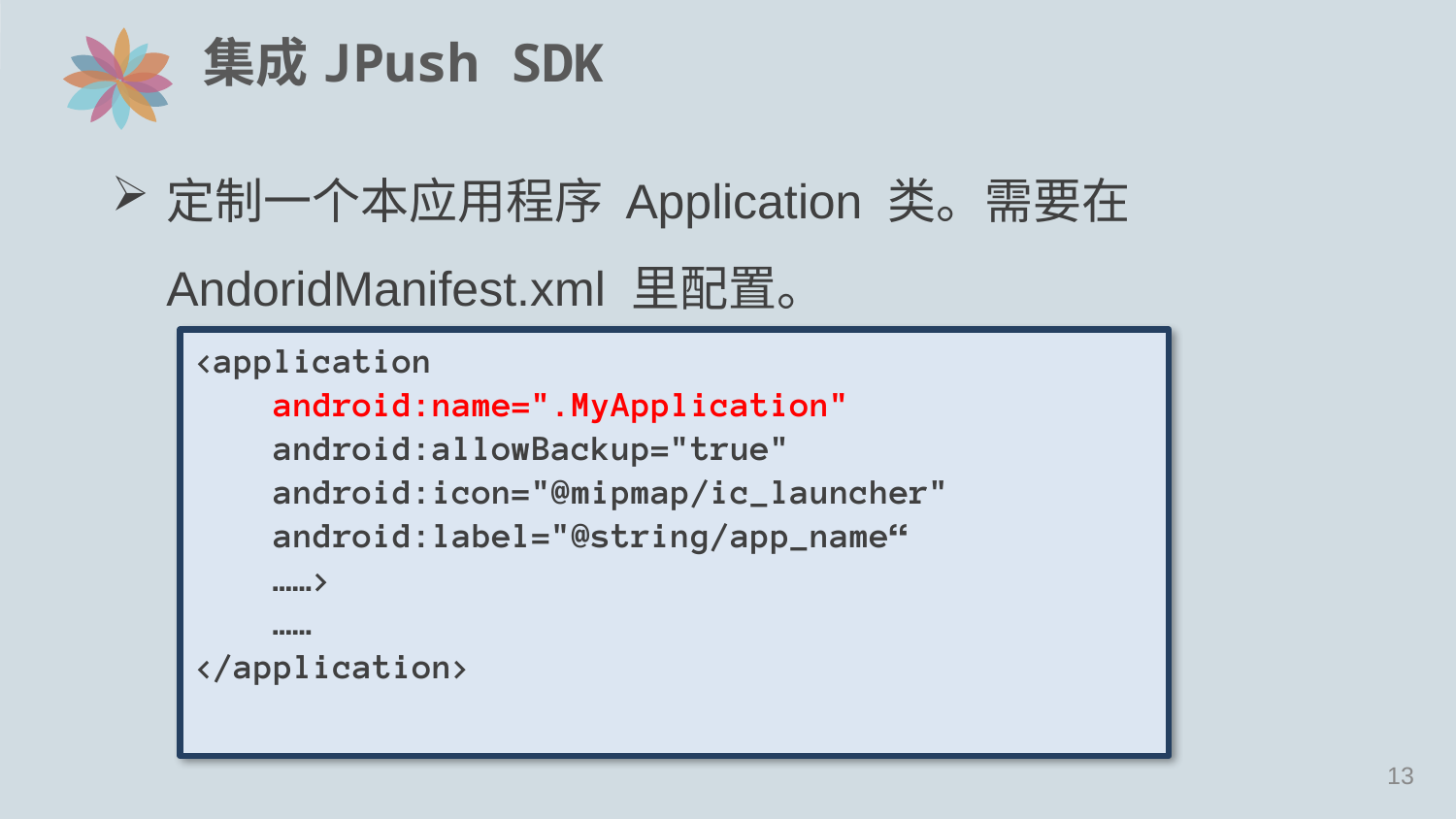

# 集成JPush SDK
定制一个本应用程序 Application 类。需要在 AndoridManifest.xml 里配置。

<application
    android:name=".MyApplication"
    android:allowBackup="true"
    android:icon="@mipmap/ic_launcher"
    android:label="@string/app_name“
    ……>
    ……
</application>
13